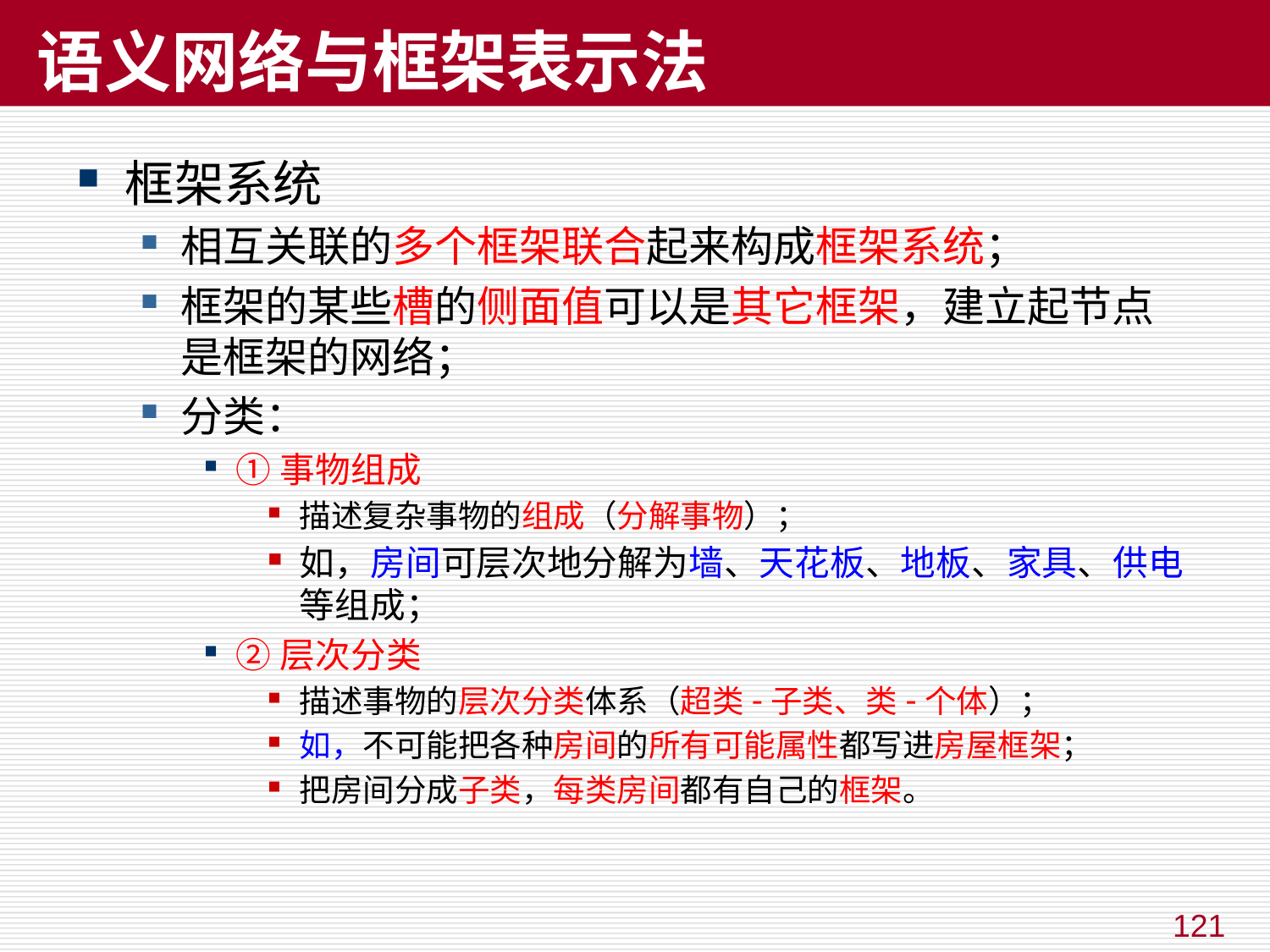

# 语义网络与框架表示法
框架系统
相互关联的多个框架联合起来构成框架系统；
框架的某些槽的侧面值可以是其它框架，建立起节点是框架的网络；
分类：
①事物组成
描述复杂事物的组成（分解事物）；
如，房间可层次地分解为墙、天花板、地板、家具、供电等组成；
②层次分类
描述事物的层次分类体系（超类-子类、类-个体）；
如，不可能把各种房间的所有可能属性都写进房屋框架；
把房间分成子类，每类房间都有自己的框架。
121